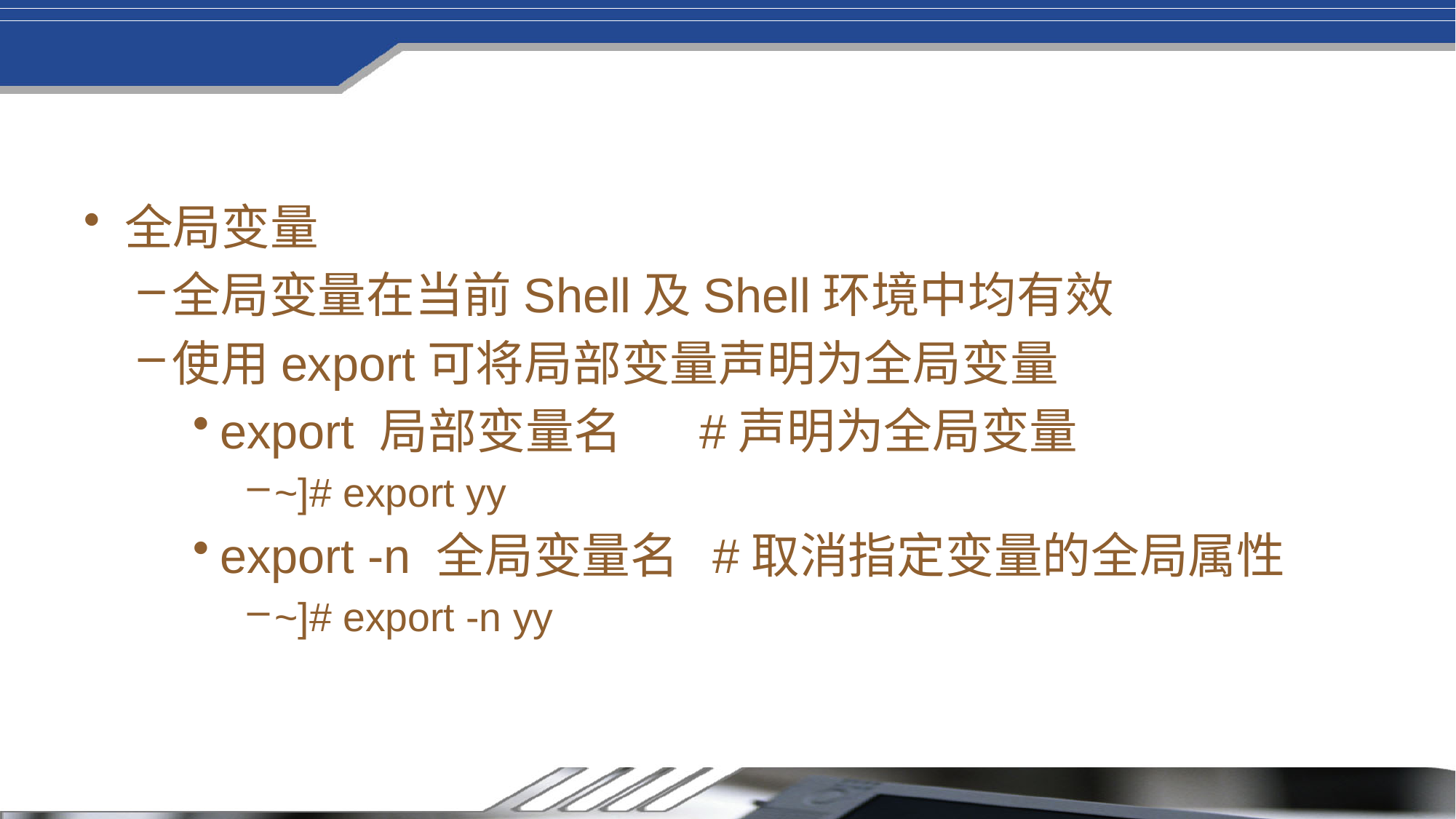

#
全局变量
全局变量在当前Shell及Shell环境中均有效
使用export可将局部变量声明为全局变量
export 局部变量名      #声明为全局变量
~]# export yy
export -n 全局变量名  #取消指定变量的全局属性
~]# export -n yy